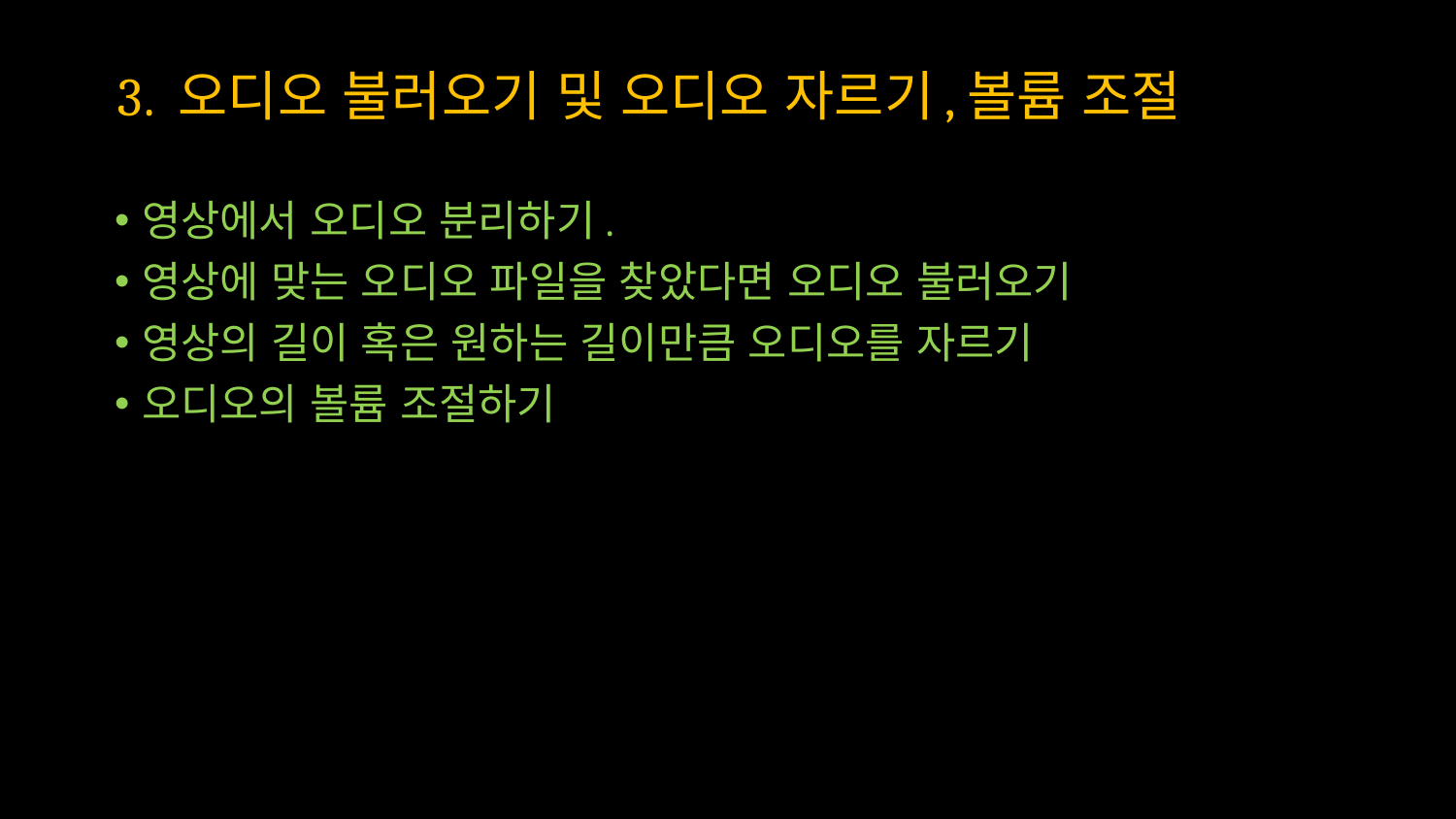

# 3. 오디오 불러오기 및 오디오 자르기,볼륨 조절
영상에서 오디오 분리하기.
영상에 맞는 오디오 파일을 찾았다면 오디오 불러오기
영상의 길이 혹은 원하는 길이만큼 오디오를 자르기
오디오의 볼륨 조절하기